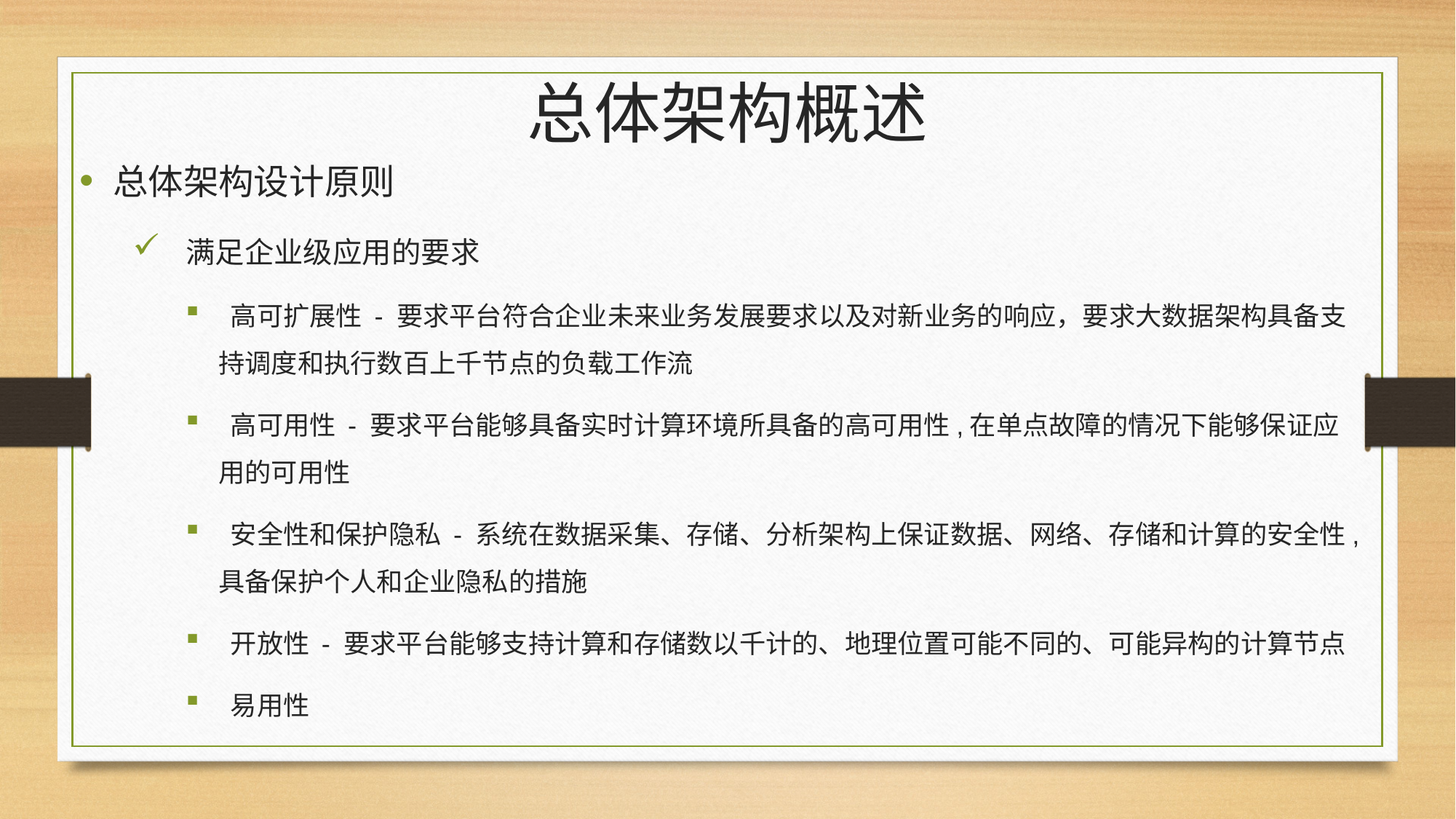

# 总体架构概述
总体架构设计原则
  满足企业级应用的要求
 高可扩展性 - 要求平台符合企业未来业务发展要求以及对新业务的响应，要求大数据架构具备支持调度和执行数百上千节点的负载工作流
 高可用性 - 要求平台能够具备实时计算环境所具备的高可用性,在单点故障的情况下能够保证应用的可用性
 安全性和保护隐私 - 系统在数据采集、存储、分析架构上保证数据、网络、存储和计算的安全性,具备保护个人和企业隐私的措施
 开放性 - 要求平台能够支持计算和存储数以千计的、地理位置可能不同的、可能异构的计算节点
 易用性